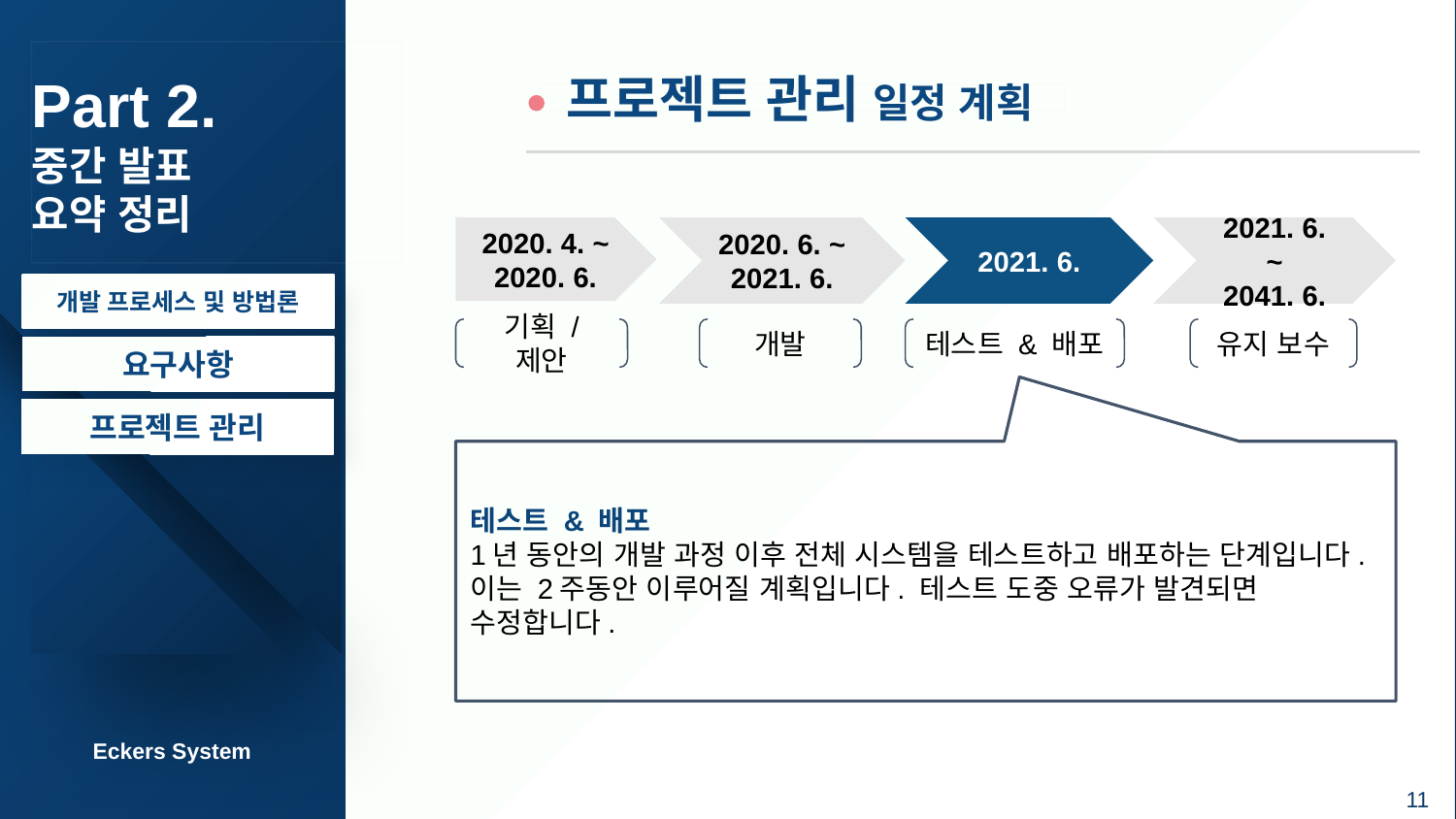

# Part 2.
중간 발표
요약 정리
 프로젝트 관리 일정 계획

2020. 4. ~
2020. 6.
2020. 6. ~
2021. 6.
2021. 6.
2021. 6. ~
2041. 6.
개발 프로세스 및 방법론
기획 / 제안
개발
테스트 & 배포
유지 보수
요구사항
프로젝트 관리
테스트 & 배포
1년 동안의 개발 과정 이후 전체 시스템을 테스트하고 배포하는 단계입니다.
이는 2주동안 이루어질 계획입니다. 테스트 도중 오류가 발견되면 수정합니다.
Eckers System
11